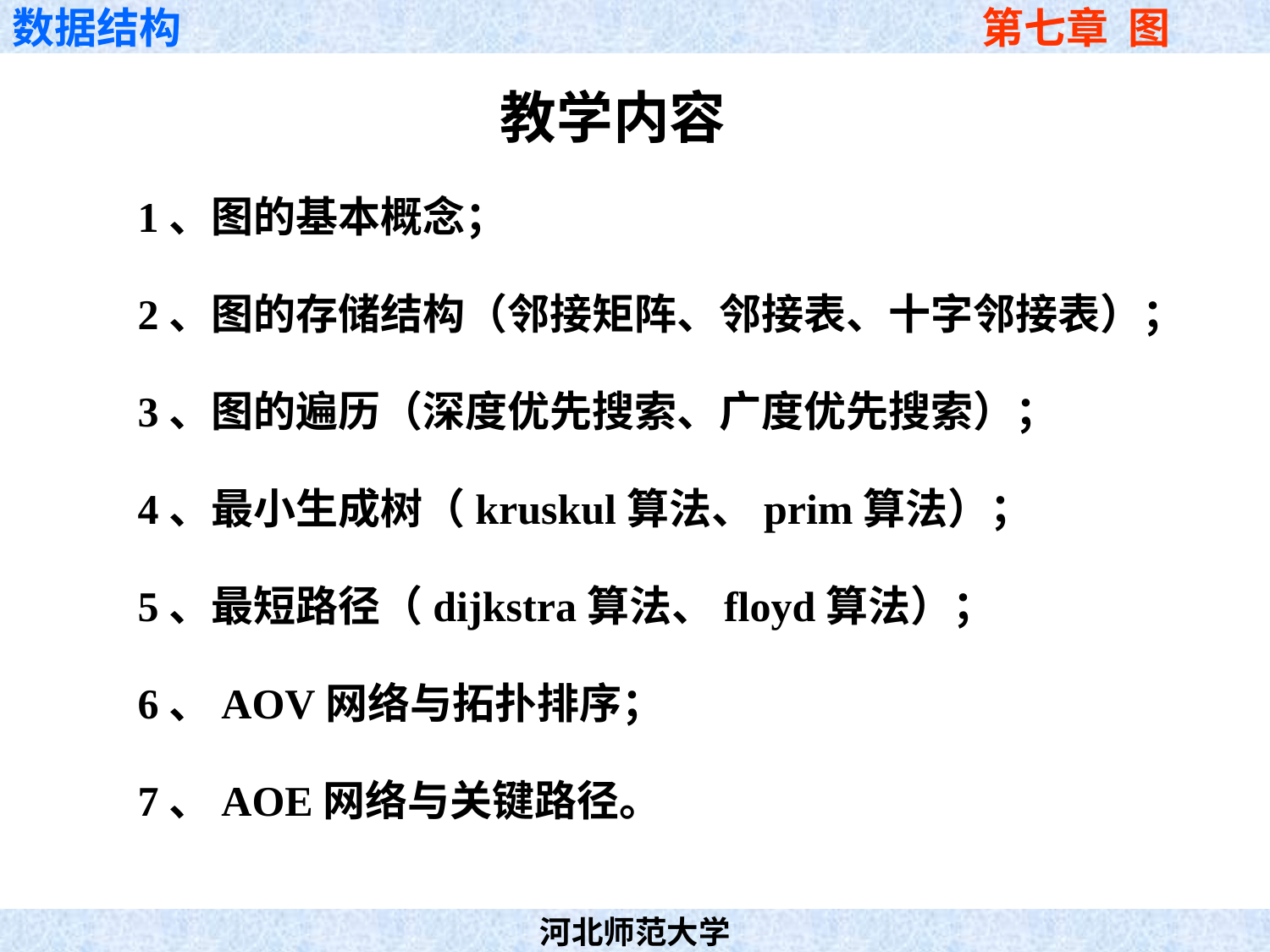

教学内容
1、图的基本概念；
2、图的存储结构（邻接矩阵、邻接表、十字邻接表）；
3、图的遍历（深度优先搜索、广度优先搜索）；
4、最小生成树（kruskul算法、prim算法）；
5、最短路径（dijkstra算法、floyd算法）；
6、AOV网络与拓扑排序；
7、AOE网络与关键路径。